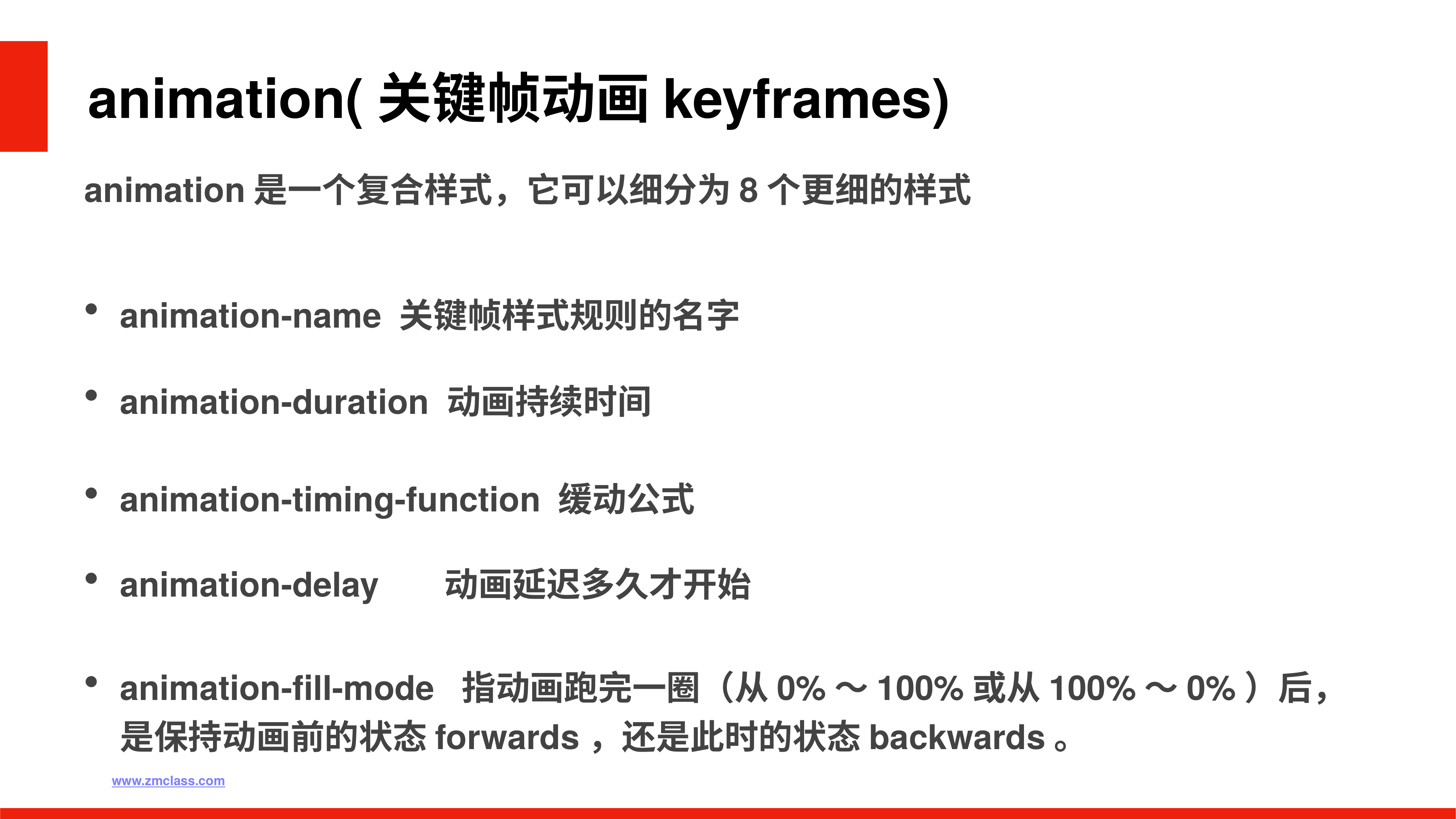

animation(关键帧动画keyframes)
animation是一个复合样式，它可以细分为8个更细的样式
animation-name 关键帧样式规则的名字
animation-duration 动画持续时间
animation-timing-function 缓动公式
animation-delay      动画延迟多久才开始
animation-fill-mode  指动画跑完一圈（从0%～100%或从100%～0%）后，是保持动画前的状态forwards，还是此时的状态backwards。
追梦课堂   临汾首家专业的web前端培训机构                                                          www.zmclass.com
28